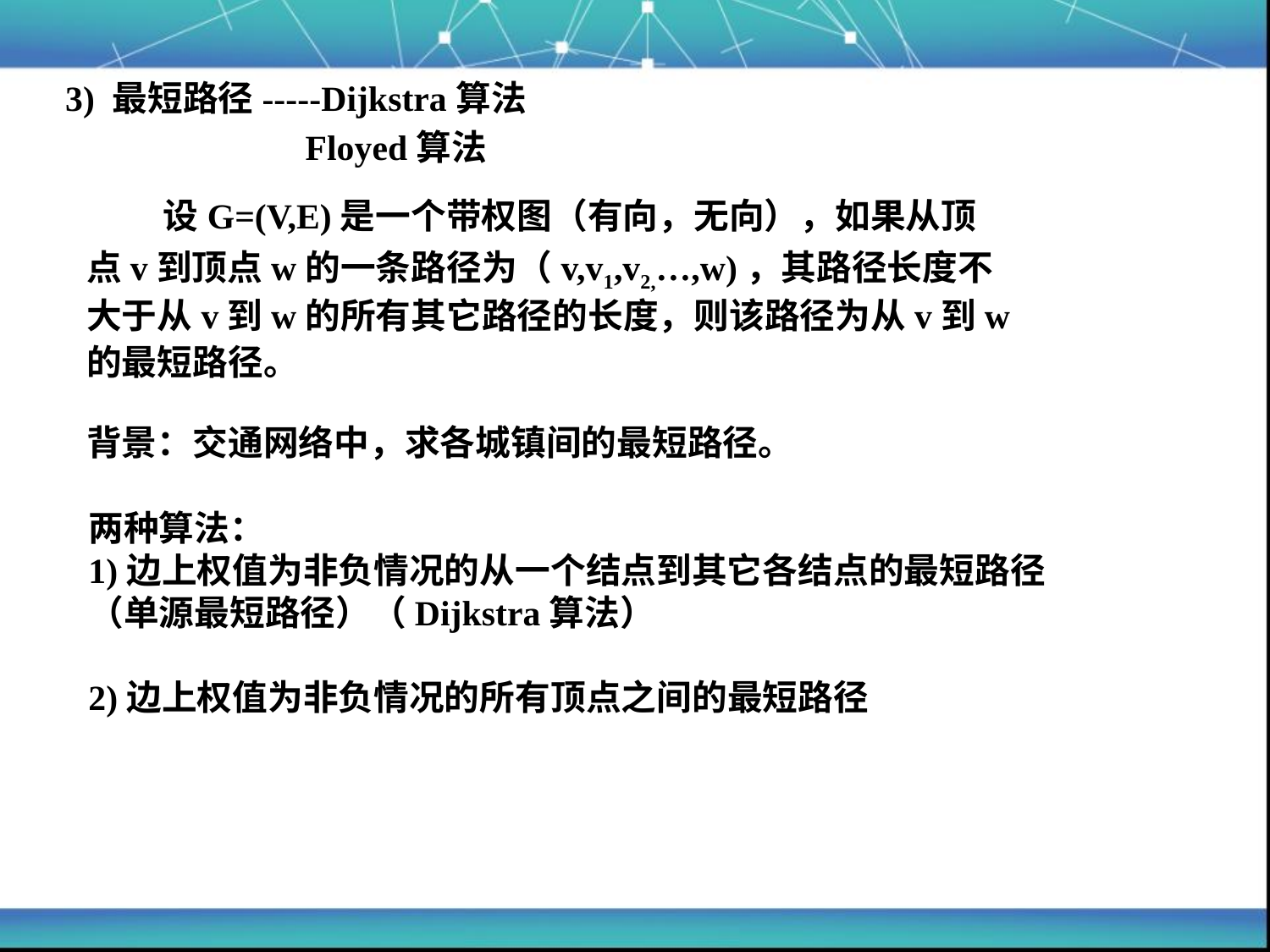

3) 最短路径-----Dijkstra算法
                           Floyed算法

       设G=(V,E)是一个带权图（有向，无向），如果从顶
点v到顶点w的一条路径为（v,v1,v2,…,w)，其路径长度不
大于从v到w的所有其它路径的长度，则该路径为从v到w
的最短路径。

背景：交通网络中，求各城镇间的最短路径。

两种算法：
1)边上权值为非负情况的从一个结点到其它各结点的最短路径
（单源最短路径）（Dijkstra算法）

2)边上权值为非负情况的所有顶点之间的最短路径